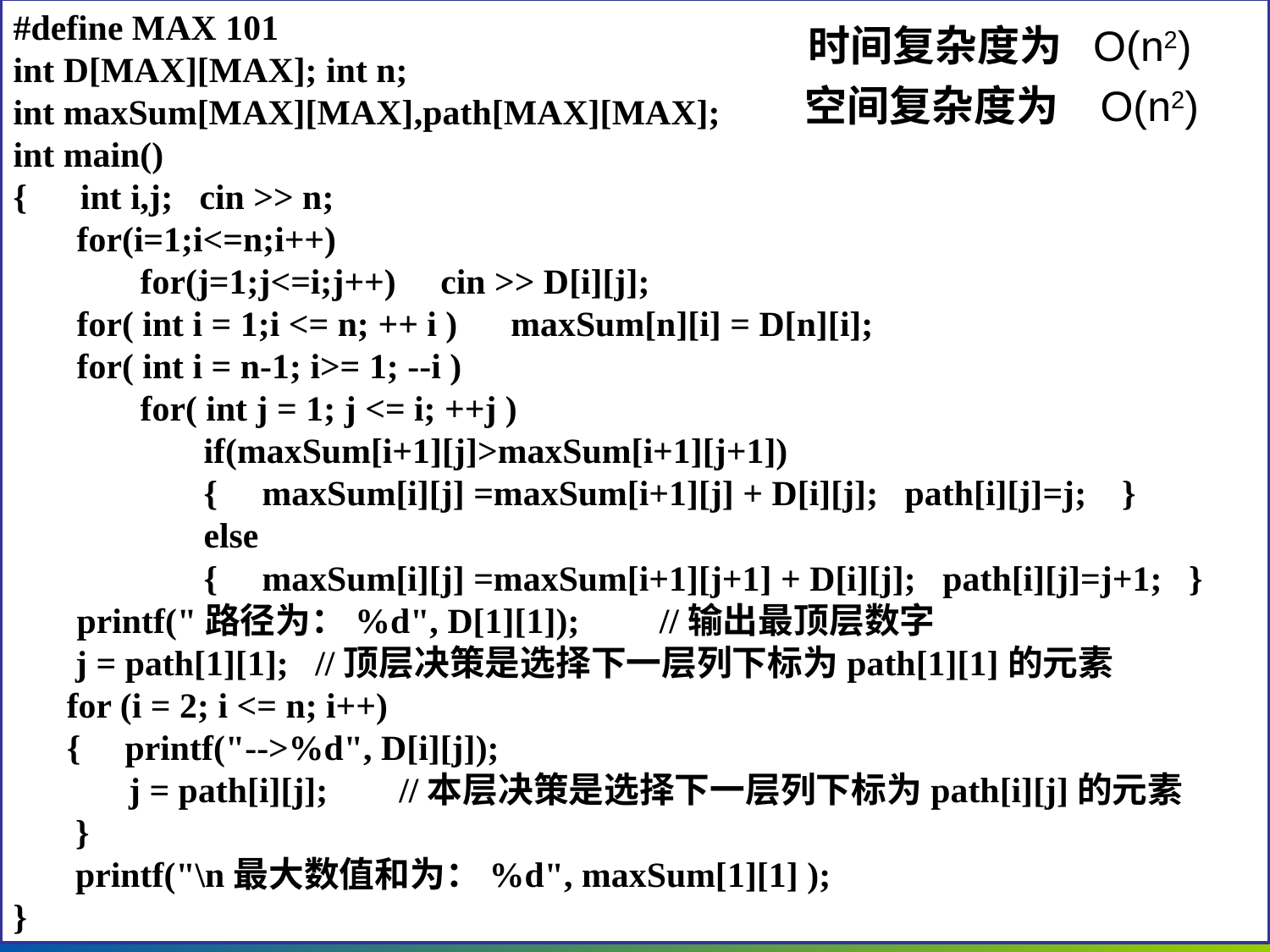

#define MAX 101
int D[MAX][MAX]; int n;
int maxSum[MAX][MAX],path[MAX][MAX];
int main()
{      int i,j;   cin >> n;
for(i=1;i<=n;i++)
for(j=1;j<=i;j++)     cin >> D[i][j];
for( int i = 1;i <= n; ++ i )      maxSum[n][i] = D[n][i];
for( int i = n-1; i>= 1; --i )
for( int j = 1; j <= i; ++j )
if(maxSum[i+1][j]>maxSum[i+1][j+1])
{     maxSum[i][j] =maxSum[i+1][j] + D[i][j];   path[i][j]=j;    }
else
{     maxSum[i][j] =maxSum[i+1][j+1] + D[i][j];   path[i][j]=j+1;   }
printf("路径为：%d", D[1][1]);         //输出最顶层数字
       j = path[1][1];   //顶层决策是选择下一层列下标为path[1][1]的元素
      for (i = 2; i <= n; i++)
      {     printf("-->%d", D[i][j]);
             j = path[i][j];        //本层决策是选择下一层列下标为path[i][j]的元素
       }
       printf("\n最大数值和为：%d", maxSum[1][1] );
}
时间复杂度为
O(n2)
空间复杂度为
O(n2)